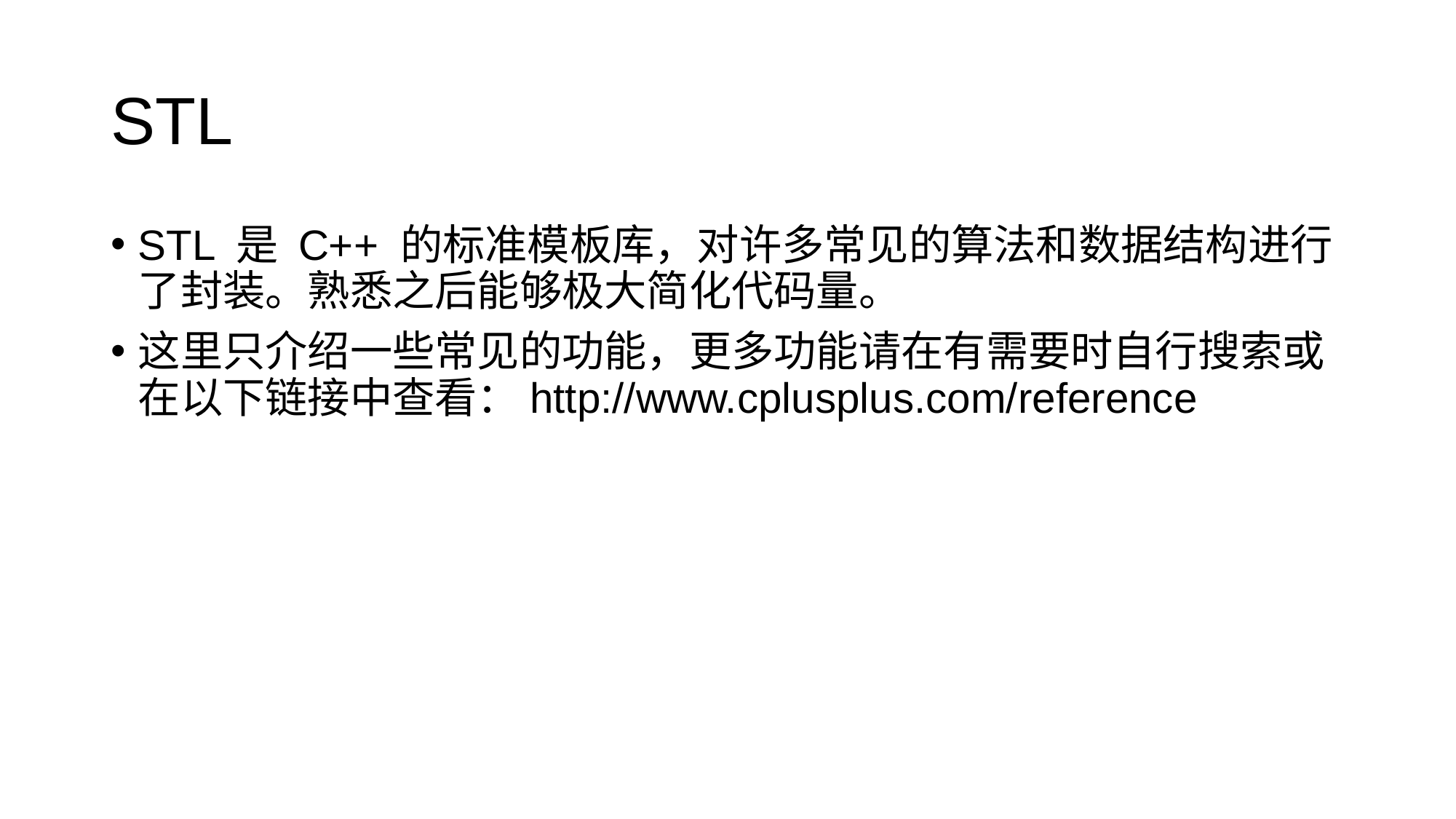

# STL
STL 是 C++ 的标准模板库，对许多常见的算法和数据结构进行了封装。熟悉之后能够极大简化代码量。
这里只介绍一些常见的功能，更多功能请在有需要时自行搜索或在以下链接中查看：http://www.cplusplus.com/reference